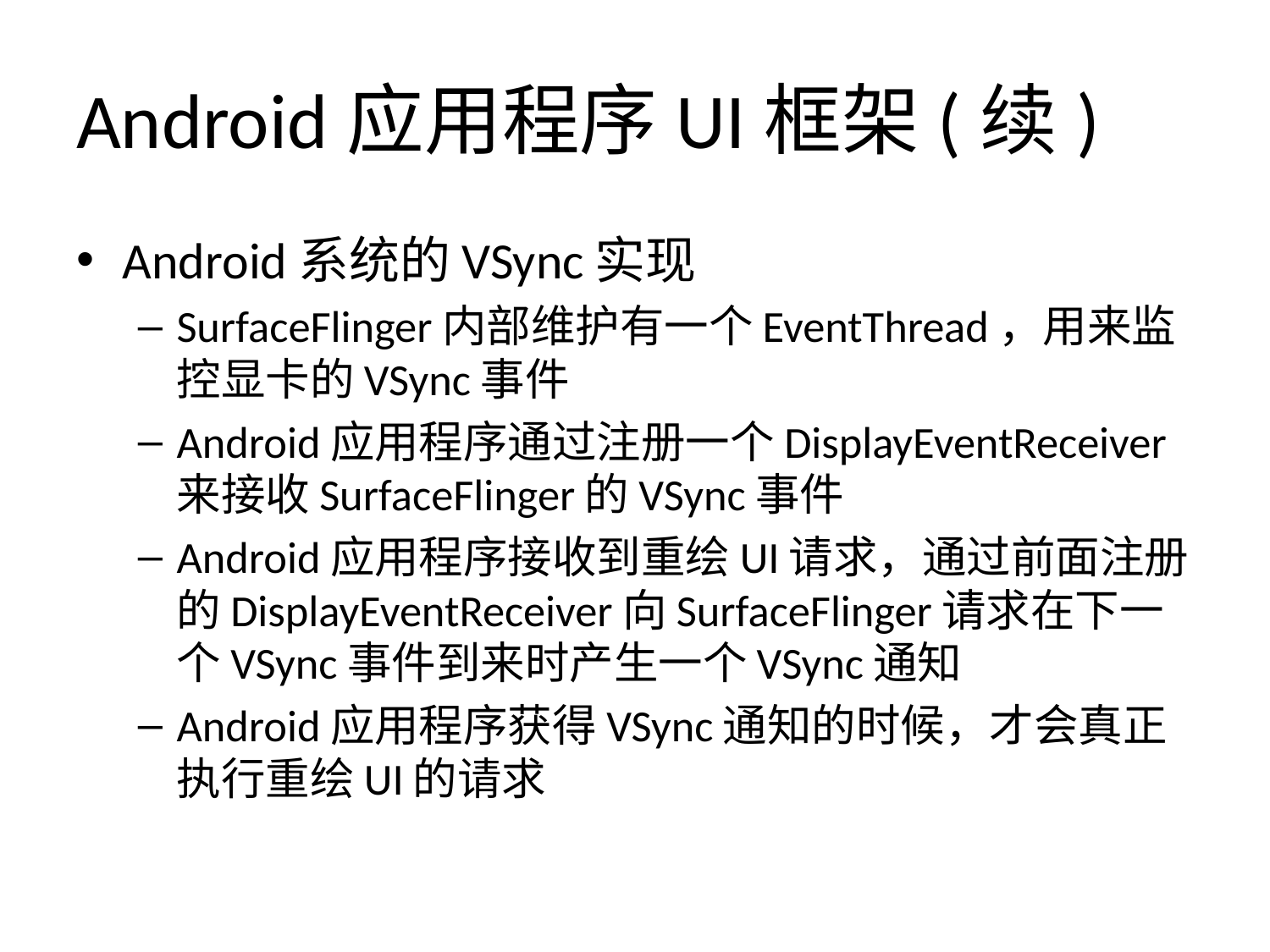

# Android应用程序UI框架(续)
Android系统的VSync实现
SurfaceFlinger内部维护有一个EventThread，用来监控显卡的VSync事件
Android应用程序通过注册一个DisplayEventReceiver来接收SurfaceFlinger的VSync事件
Android应用程序接收到重绘UI请求，通过前面注册的DisplayEventReceiver向SurfaceFlinger请求在下一个VSync事件到来时产生一个VSync通知
Android应用程序获得VSync通知的时候，才会真正执行重绘UI的请求